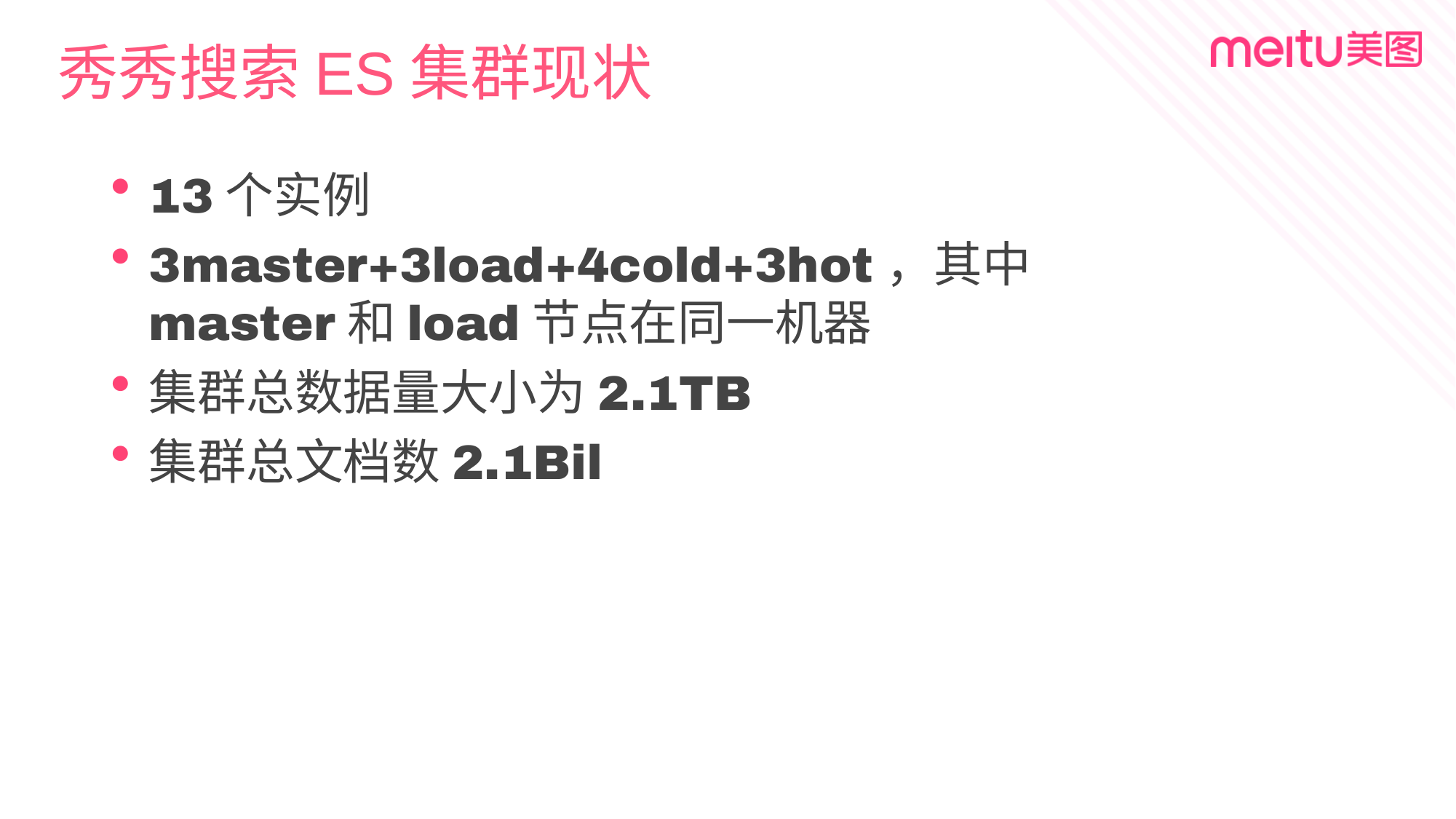

# 秀秀搜索ES集群现状
13个实例
3master+3load+4cold+3hot，其中master和load节点在同一机器
集群总数据量大小为2.1TB
集群总文档数2.1Bil